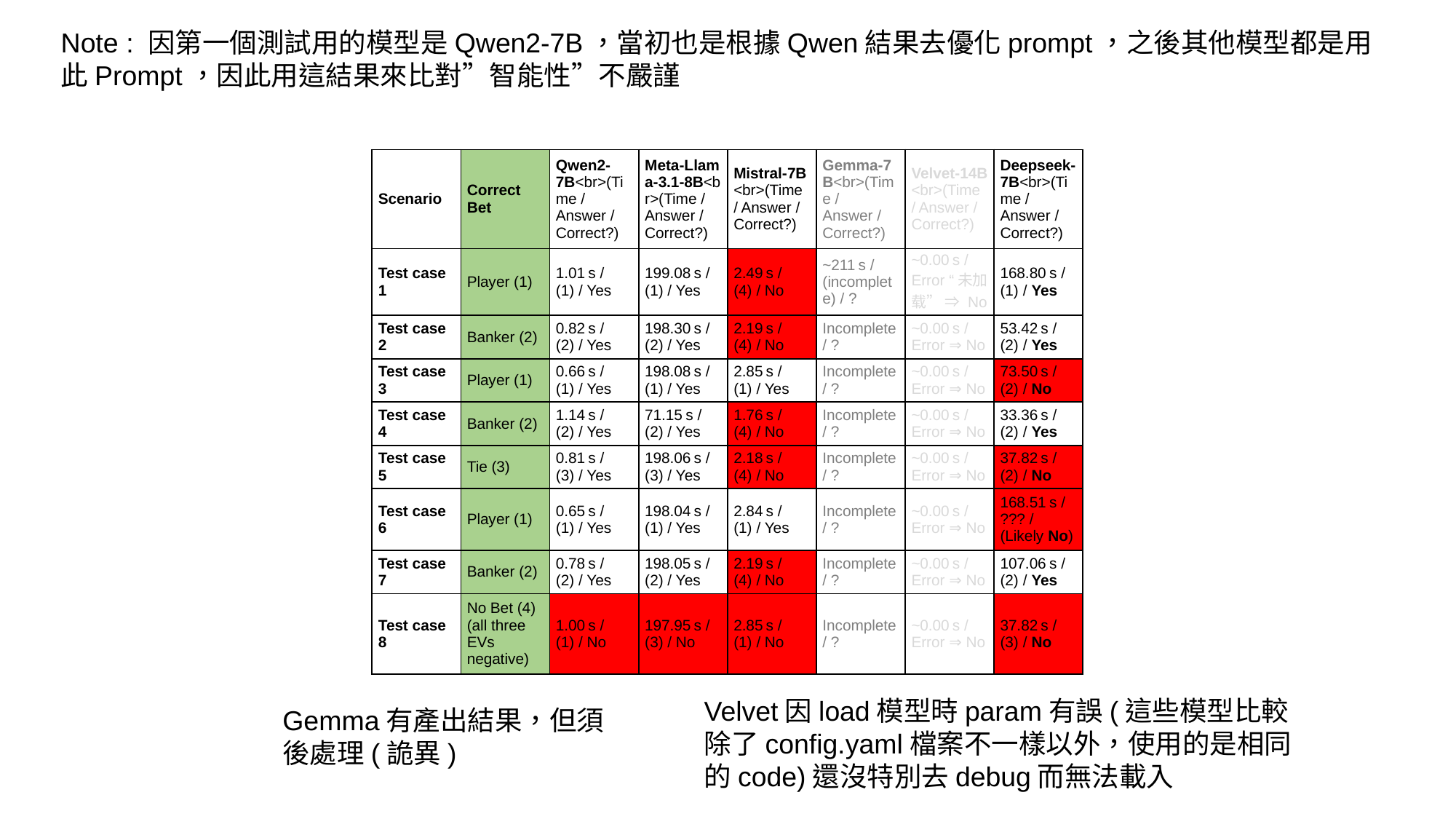

Note : 因第一個測試用的模型是Qwen2-7B，當初也是根據Qwen結果去優化prompt，之後其他模型都是用此Prompt，因此用這結果來比對”智能性”不嚴謹
| Scenario | Correct Bet | Qwen2-7B<br>(Time / Answer / Correct?) | Meta‑Llama‑3.1‑8B<br>(Time / Answer / Correct?) | Mistral‑7B<br>(Time / Answer / Correct?) | Gemma‑7B<br>(Time / Answer / Correct?) | Velvet‑14B<br>(Time / Answer / Correct?) | Deepseek‑7B<br>(Time / Answer / Correct?) |
| --- | --- | --- | --- | --- | --- | --- | --- |
| Test case 1 | Player (1) | 1.01 s / (1) / Yes | 199.08 s / (1) / Yes | 2.49 s / (4) / No | ~211 s / (incomplete) / ? | ~0.00 s / Error “未加载” ⇒ No | 168.80 s / (1) / Yes |
| Test case 2 | Banker (2) | 0.82 s / (2) / Yes | 198.30 s / (2) / Yes | 2.19 s / (4) / No | Incomplete / ? | ~0.00 s / Error ⇒ No | 53.42 s / (2) / Yes |
| Test case 3 | Player (1) | 0.66 s / (1) / Yes | 198.08 s / (1) / Yes | 2.85 s / (1) / Yes | Incomplete / ? | ~0.00 s / Error ⇒ No | 73.50 s / (2) / No |
| Test case 4 | Banker (2) | 1.14 s / (2) / Yes | 71.15 s / (2) / Yes | 1.76 s / (4) / No | Incomplete / ? | ~0.00 s / Error ⇒ No | 33.36 s / (2) / Yes |
| Test case 5 | Tie (3) | 0.81 s / (3) / Yes | 198.06 s / (3) / Yes | 2.18 s / (4) / No | Incomplete / ? | ~0.00 s / Error ⇒ No | 37.82 s / (2) / No |
| Test case 6 | Player (1) | 0.65 s / (1) / Yes | 198.04 s / (1) / Yes | 2.84 s / (1) / Yes | Incomplete / ? | ~0.00 s / Error ⇒ No | 168.51 s / ??? / (Likely No) |
| Test case 7 | Banker (2) | 0.78 s / (2) / Yes | 198.05 s / (2) / Yes | 2.19 s / (4) / No | Incomplete / ? | ~0.00 s / Error ⇒ No | 107.06 s / (2) / Yes |
| Test case 8 | No Bet (4) (all three EVs negative) | 1.00 s / (1) / No | 197.95 s / (3) / No | 2.85 s / (1) / No | Incomplete / ? | ~0.00 s / Error ⇒ No | 37.82 s / (3) / No |
Velvet因load模型時param有誤(這些模型比較除了config.yaml檔案不一樣以外，使用的是相同的code)還沒特別去debug而無法載入
Gemma有產出結果，但須後處理(詭異)